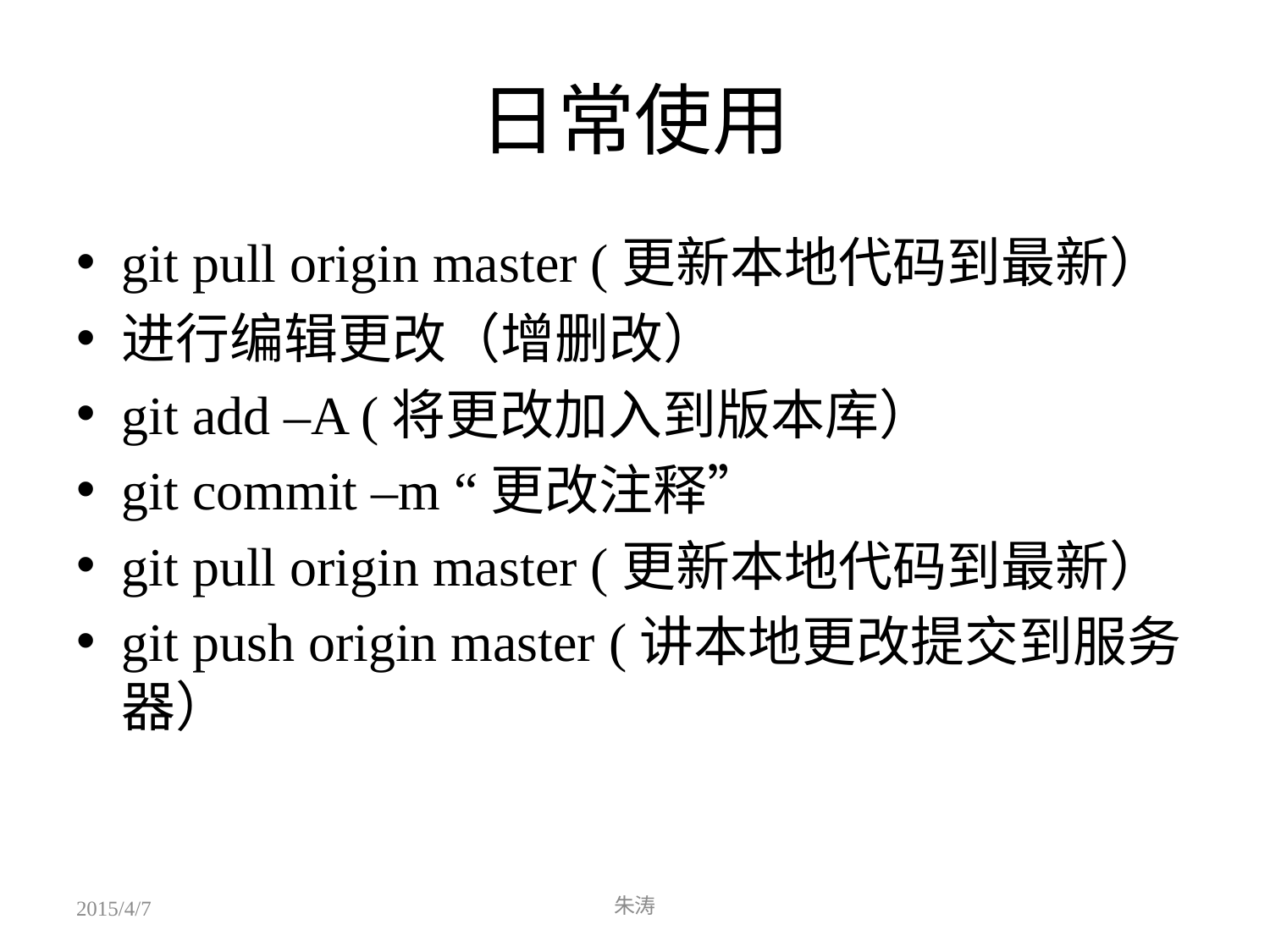

# 日常使用
git pull origin master (更新本地代码到最新）
进行编辑更改（增删改）
git add –A (将更改加入到版本库）
git commit –m “更改注释”
git pull origin master (更新本地代码到最新）
git push origin master (讲本地更改提交到服务器）
2015/4/7
朱涛